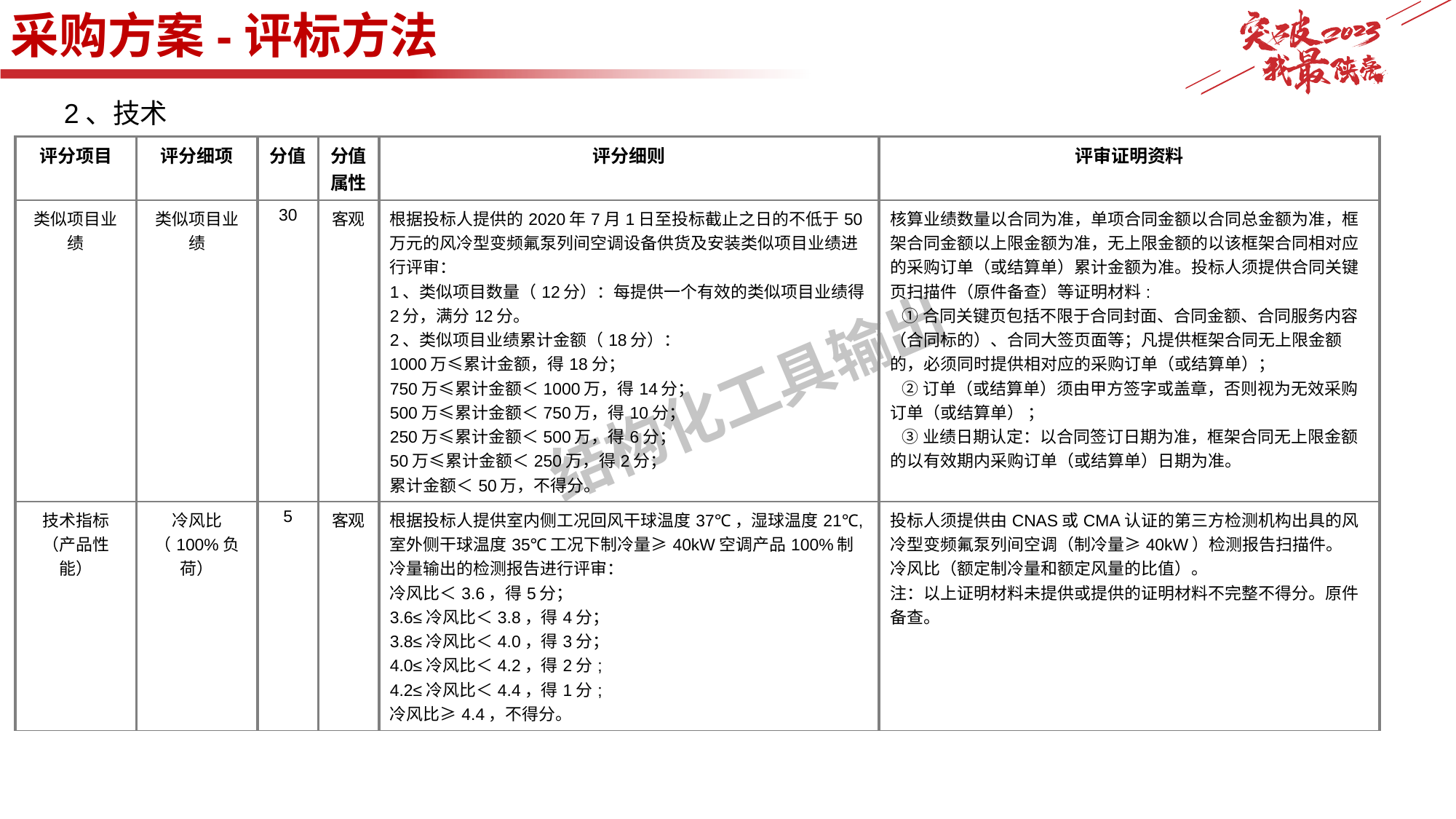

采购方案-评标方法
  2、技术
| 评分项目 | 评分细项 | 分值 | 分值属性 | 评分细则 | 评审证明资料 |
| --- | --- | --- | --- | --- | --- |
| 类似项目业绩 | 类似项目业绩 | 30 | 客观 | 根据投标人提供的2020年7月1日至投标截止之日的不低于50万元的风冷型变频氟泵列间空调设备供货及安装类似项目业绩进行评审： 1、类似项目数量（12分）：每提供一个有效的类似项目业绩得2分，满分12分。 2、类似项目业绩累计金额（18分）： 1000万≤累计金额，得18分； 750万≤累计金额＜1000万，得14分； 500万≤累计金额＜750万，得10分； 250万≤累计金额＜500万，得6分； 50万≤累计金额＜250万，得2分； 累计金额＜50万，不得分。 | 核算业绩数量以合同为准，单项合同金额以合同总金额为准，框架合同金额以上限金额为准，无上限金额的以该框架合同相对应的采购订单（或结算单）累计金额为准。投标人须提供合同关键页扫描件（原件备查）等证明材料: ①合同关键页包括不限于合同封面、合同金额、合同服务内容（合同标的）、合同大签页面等；凡提供框架合同无上限金额的，必须同时提供相对应的采购订单（或结算单）； ②订单（或结算单）须由甲方签字或盖章，否则视为无效采购订单（或结算单） ； ③业绩日期认定：以合同签订日期为准，框架合同无上限金额的以有效期内采购订单（或结算单）日期为准。 |
| 技术指标（产品性能） | 冷风比（100%负荷） | 5 | 客观 | 根据投标人提供室内侧工况回风干球温度37℃，湿球温度21℃,室外侧干球温度35℃工况下制冷量≥40kW空调产品100%制冷量输出的检测报告进行评审： 冷风比＜3.6，得5分； 3.6≤冷风比＜3.8，得4分； 3.8≤冷风比＜4.0，得3分； 4.0≤冷风比＜4.2，得2分; 4.2≤冷风比＜4.4，得1分; 冷风比≥4.4，不得分。 | 投标人须提供由CNAS或CMA认证的第三方检测机构出具的风冷型变频氟泵列间空调（制冷量≥40kW）检测报告扫描件。 冷风比（额定制冷量和额定风量的比值）。 注：以上证明材料未提供或提供的证明材料不完整不得分。原件备查。 |